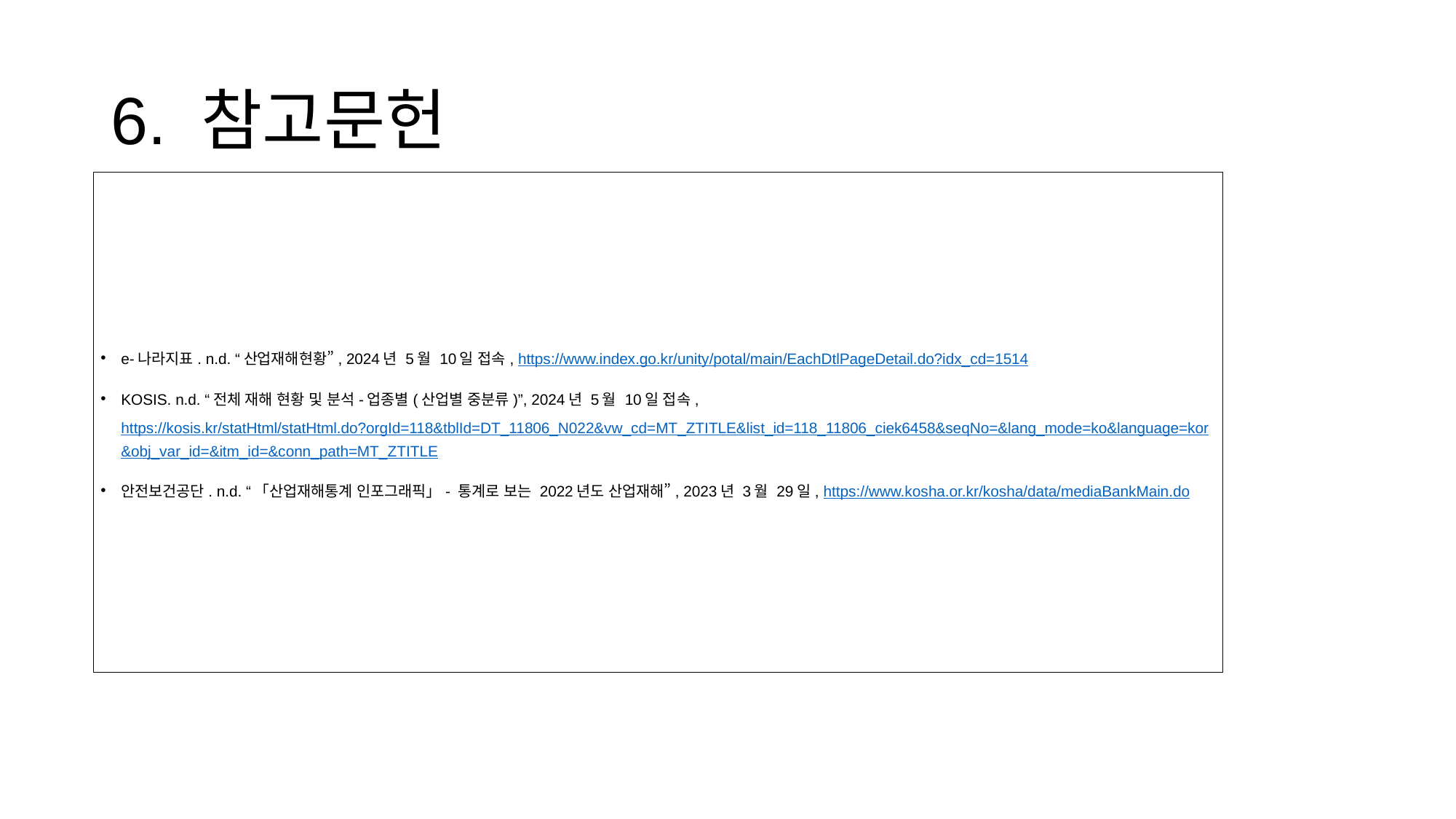

# 6. 참고문헌
| e-나라지표. n.d. “산업재해현황”, 2024년 5월 10일 접속, https://www.index.go.kr/unity/potal/main/EachDtlPageDetail.do?idx\_cd=1514 KOSIS. n.d. “전체 재해 현황 및 분석-업종별(산업별 중분류)”, 2024년 5월 10일 접속, https://kosis.kr/statHtml/statHtml.do?orgId=118&tblId=DT\_11806\_N022&vw\_cd=MT\_ZTITLE&list\_id=118\_11806\_ciek6458&seqNo=&lang\_mode=ko&language=kor&obj\_var\_id=&itm\_id=&conn\_path=MT\_ZTITLE 안전보건공단. n.d. “「산업재해통계 인포그래픽」- 통계로 보는 2022년도 산업재해”, 2023년 3월 29일, https://www.kosha.or.kr/kosha/data/mediaBankMain.do |
| --- |